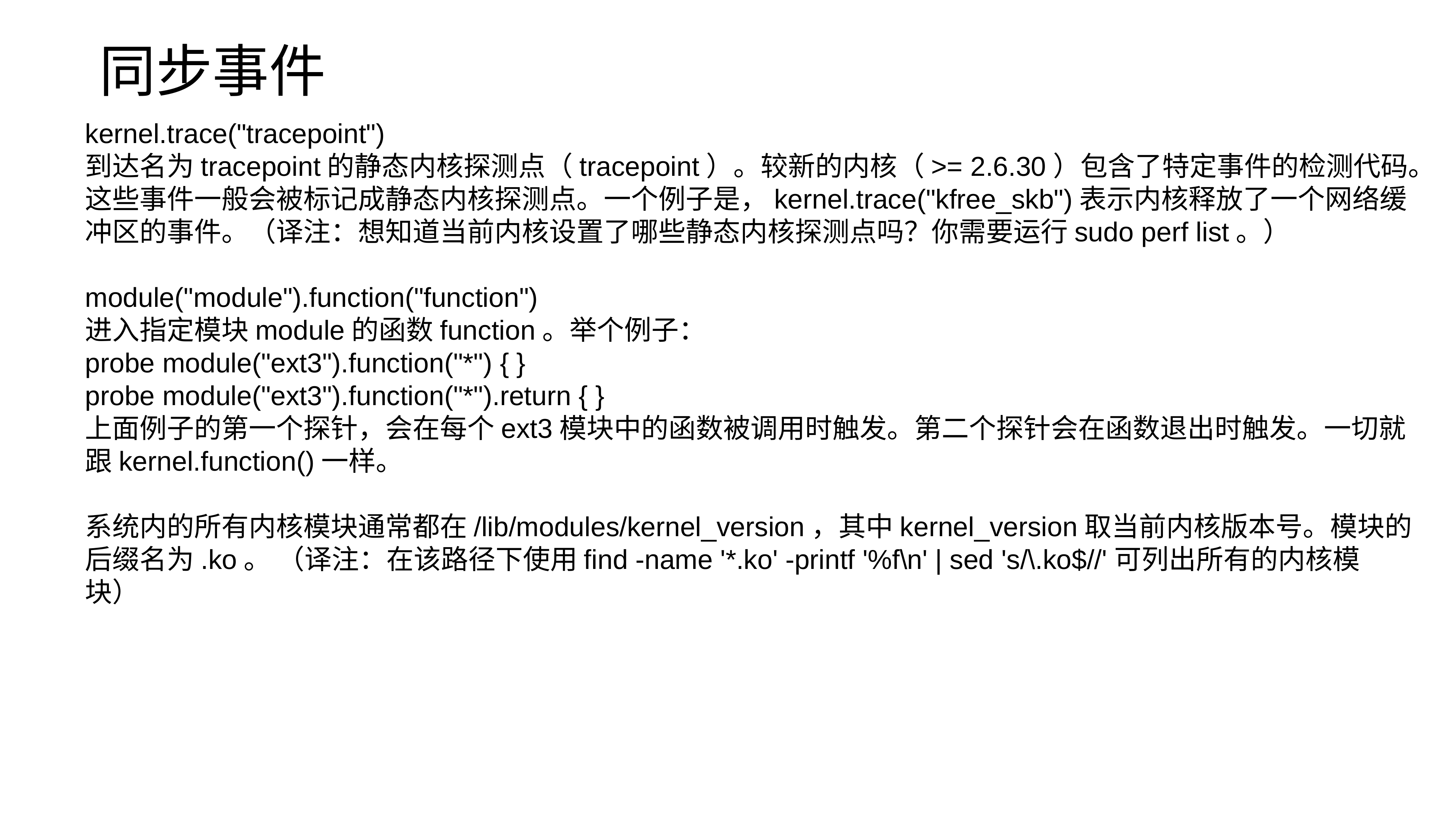

同步事件
kernel.trace("tracepoint")
到达名为tracepoint的静态内核探测点（tracepoint）。较新的内核（>= 2.6.30）包含了特定事件的检测代码。这些事件一般会被标记成静态内核探测点。一个例子是，kernel.trace("kfree_skb")表示内核释放了一个网络缓冲区的事件。（译注：想知道当前内核设置了哪些静态内核探测点吗？你需要运行sudo perf list。）

module("module").function("function")
进入指定模块module的函数function。举个例子：
probe module("ext3").function("*") { }
probe module("ext3").function("*").return { }
上面例子的第一个探针，会在每个ext3模块中的函数被调用时触发。第二个探针会在函数退出时触发。一切就跟kernel.function()一样。

系统内的所有内核模块通常都在/lib/modules/kernel_version，其中kernel_version取当前内核版本号。模块的后缀名为.ko。 （译注：在该路径下使用find -name '*.ko' -printf '%f\n' | sed 's/\.ko$//'可列出所有的内核模块）